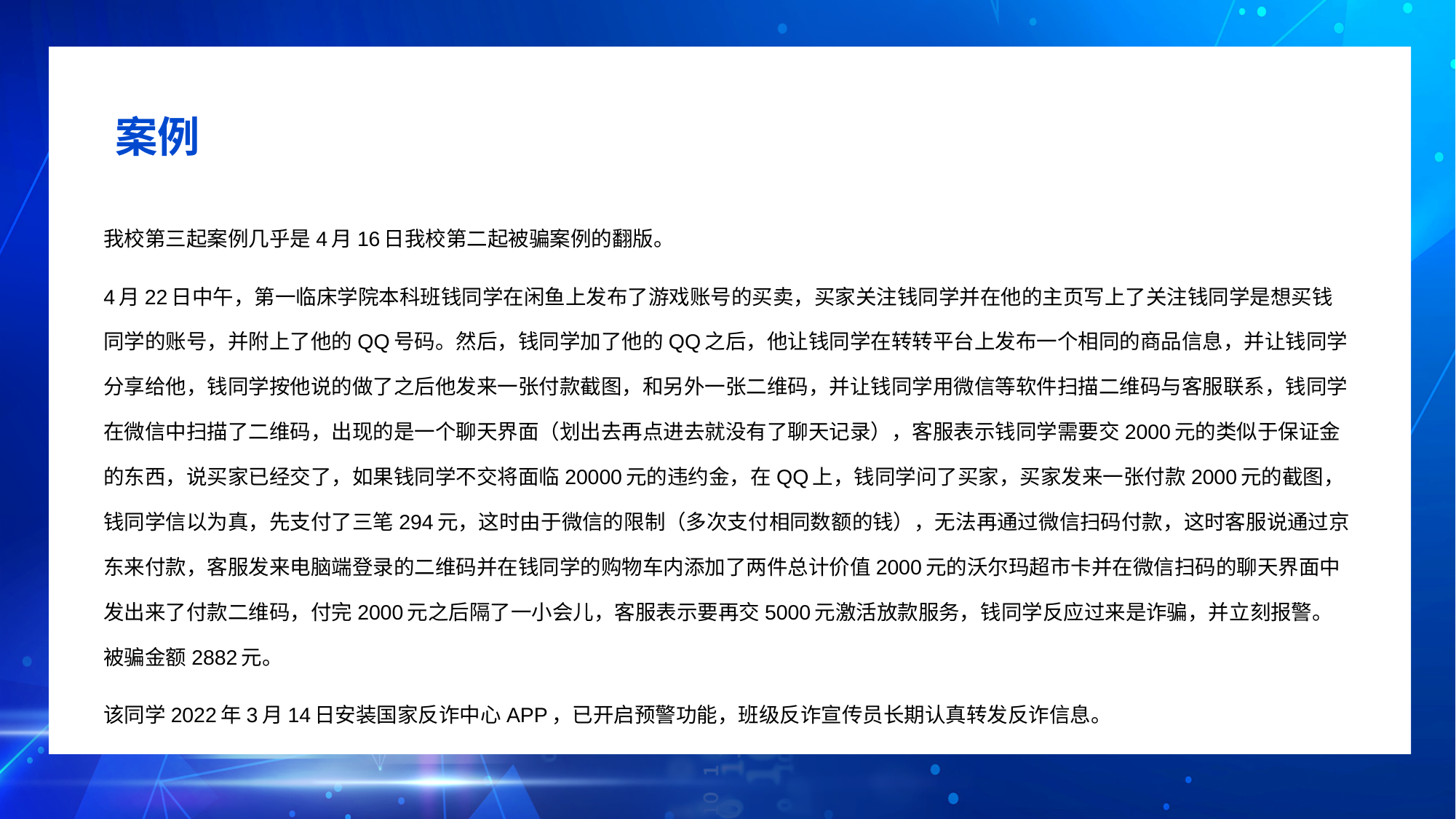

案例
我校第三起案例几乎是4月16日我校第二起被骗案例的翻版。
4月22日中午，第一临床学院本科班钱同学在闲鱼上发布了游戏账号的买卖，买家关注钱同学并在他的主页写上了关注钱同学是想买钱同学的账号，并附上了他的QQ号码。然后，钱同学加了他的QQ之后，他让钱同学在转转平台上发布一个相同的商品信息，并让钱同学分享给他，钱同学按他说的做了之后他发来一张付款截图，和另外一张二维码，并让钱同学用微信等软件扫描二维码与客服联系，钱同学在微信中扫描了二维码，出现的是一个聊天界面（划出去再点进去就没有了聊天记录），客服表示钱同学需要交2000元的类似于保证金的东西，说买家已经交了，如果钱同学不交将面临20000元的违约金，在QQ上，钱同学问了买家，买家发来一张付款2000元的截图，钱同学信以为真，先支付了三笔294元，这时由于微信的限制（多次支付相同数额的钱），无法再通过微信扫码付款，这时客服说通过京东来付款，客服发来电脑端登录的二维码并在钱同学的购物车内添加了两件总计价值2000元的沃尔玛超市卡并在微信扫码的聊天界面中发出来了付款二维码，付完2000元之后隔了一小会儿，客服表示要再交5000元激活放款服务，钱同学反应过来是诈骗，并立刻报警。被骗金额2882元。
该同学2022年3月14日安装国家反诈中心APP，已开启预警功能，班级反诈宣传员长期认真转发反诈信息。